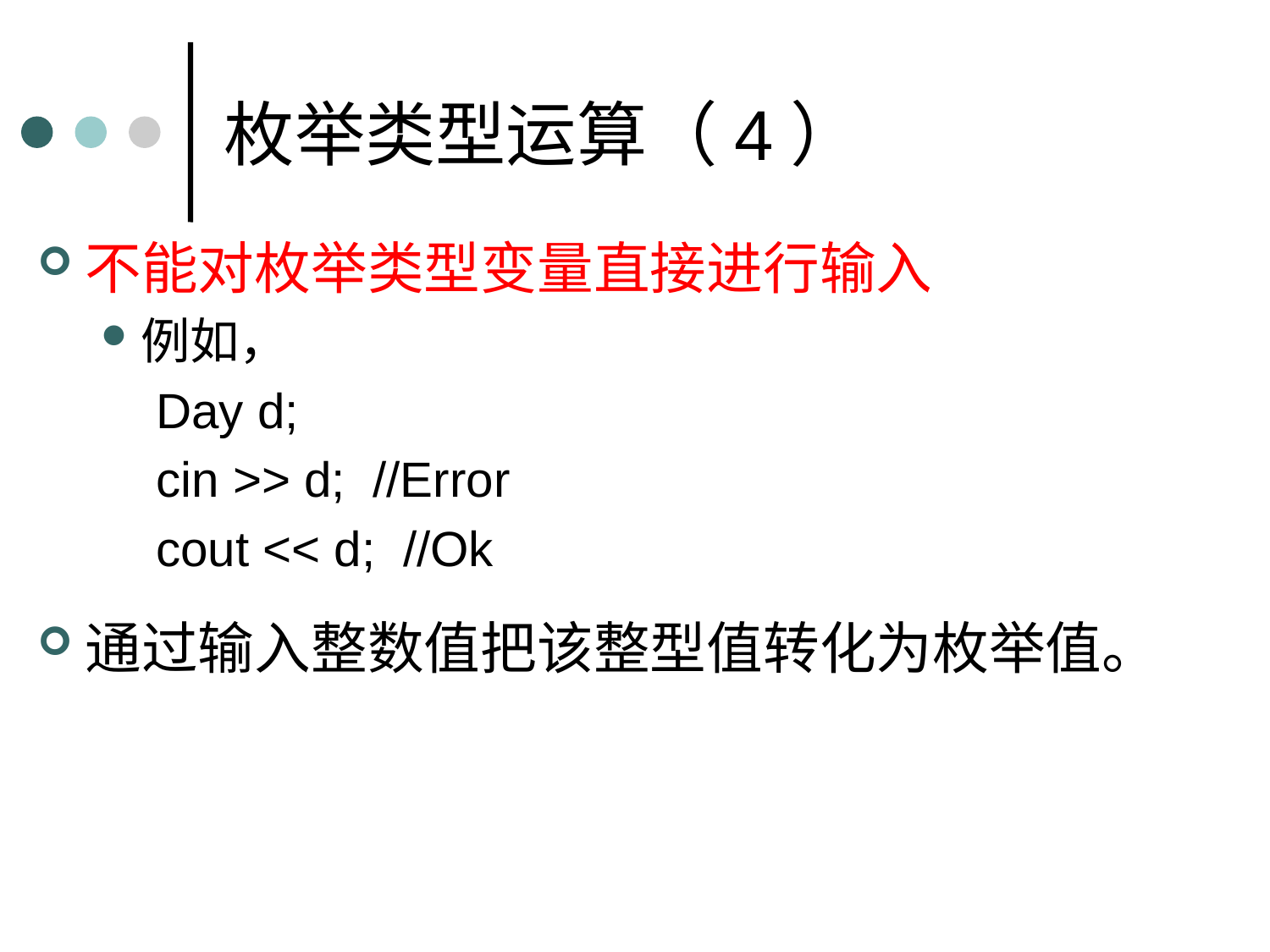

枚举类型运算（4）
不能对枚举类型变量直接进行输入
例如，
    Day d;
    cin >> d;  //Error
    cout << d;  //Ok
通过输入整数值把该整型值转化为枚举值。